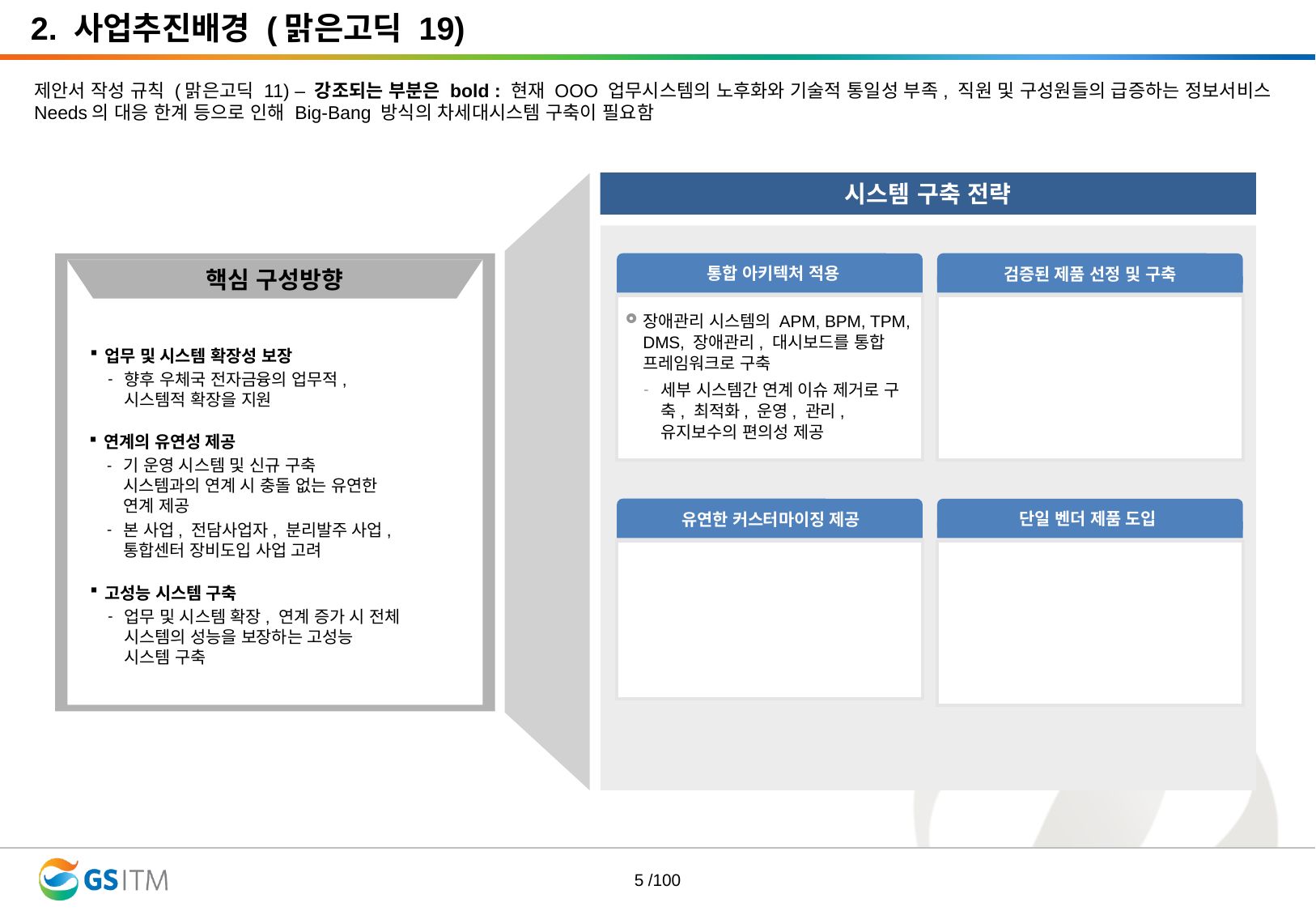

2. 사업추진배경 (맑은고딕 19)
제안서 작성 규칙 (맑은고딕 11) – 강조되는 부분은 bold : 현재 OOO 업무시스템의 노후화와 기술적 통일성 부족, 직원 및 구성원들의 급증하는 정보서비스 Needs의 대응 한계 등으로 인해 Big-Bang 방식의 차세대시스템 구축이 필요함
시스템 구축 전략

검증된 제품 선정 및 구축
통합 아키텍처 적용
핵심 구성방향

장애관리 시스템의 APM, BPM, TPM, DMS, 장애관리, 대시보드를 통합 프레임워크로 구축
세부 시스템간 연계 이슈 제거로 구축, 최적화, 운영, 관리, 유지보수의 편의성 제공
업무 및 시스템 확장성 보장
향후 우체국 전자금융의 업무적, 시스템적 확장을 지원
연계의 유연성 제공
기 운영 시스템 및 신규 구축 시스템과의 연계 시 충돌 없는 유연한 연계 제공
본 사업, 전담사업자, 분리발주 사업, 통합센터 장비도입 사업 고려

단일 벤더 제품 도입
유연한 커스터마이징 제공

검증된 제품 선정 및 구축

고성능 시스템 구축
업무 및 시스템 확장, 연계 증가 시 전체 시스템의 성능을 보장하는 고성능 시스템 구축